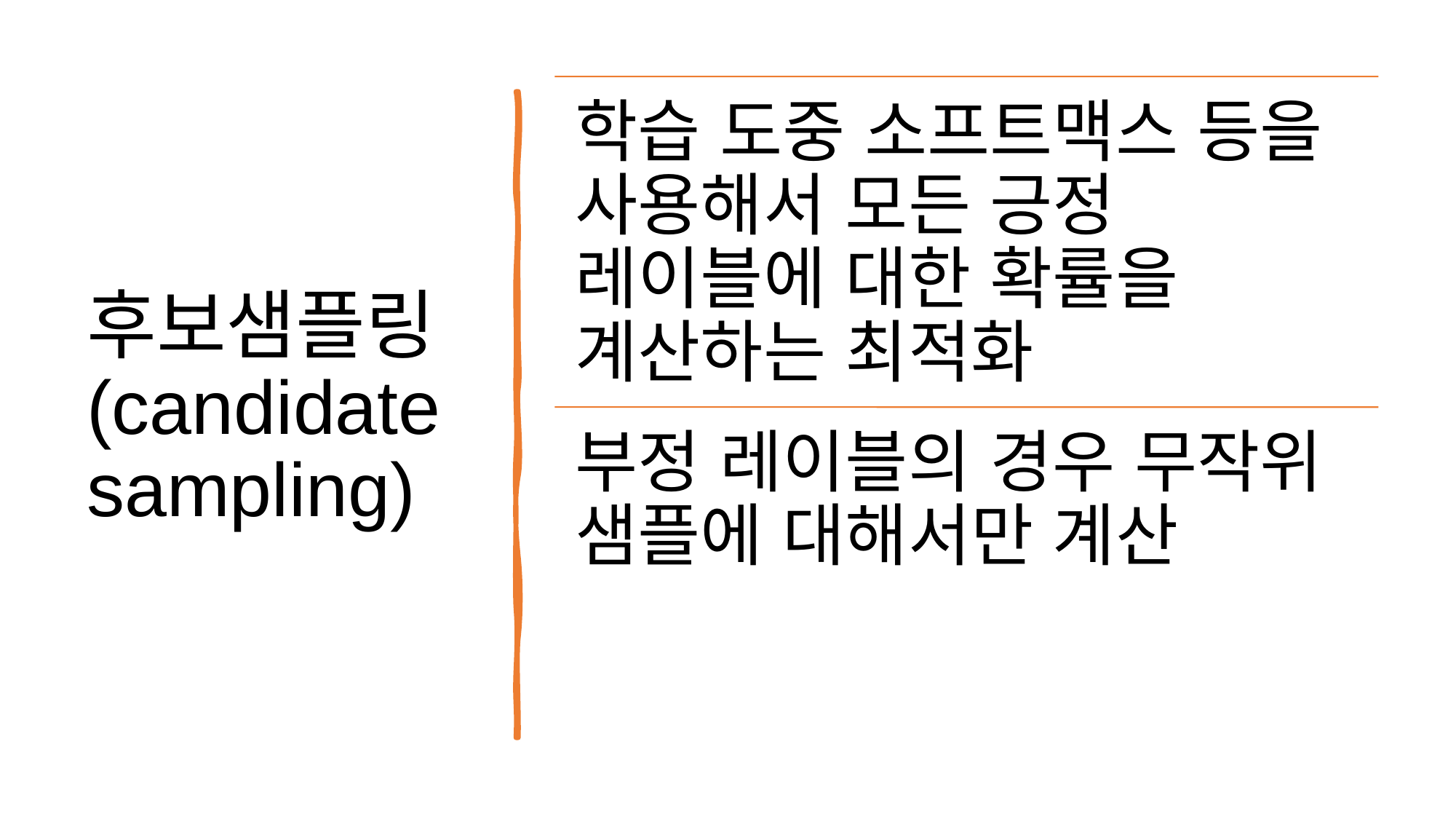

학습 도중 소프트맥스 등을 사용해서 모든 긍정 레이블에 대한 확률을 계산하는 최적화
부정 레이블의 경우 무작위 샘플에 대해서만 계산
# 후보샘플링(candidate sampling)